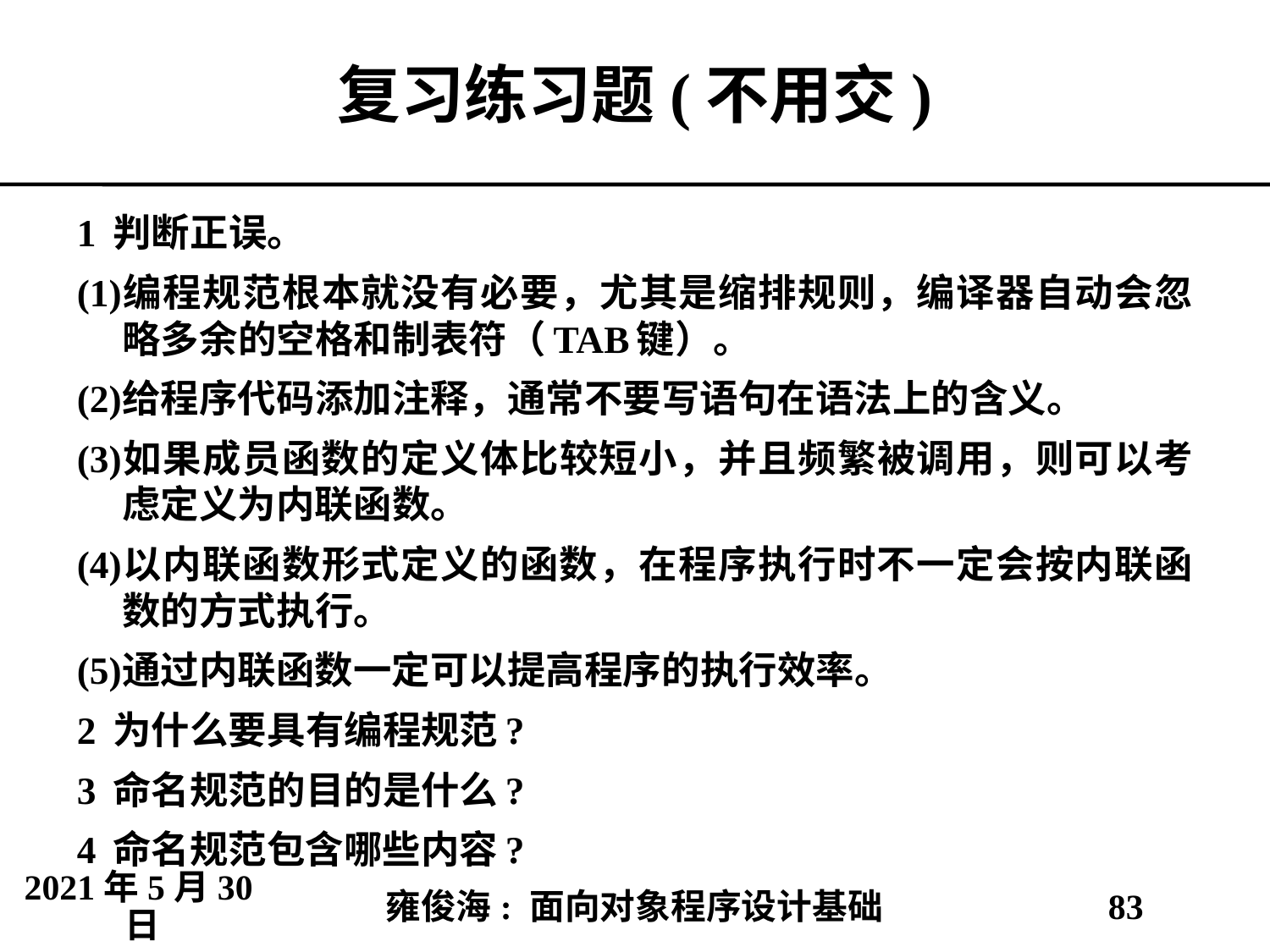

# 复习练习题(不用交)

1 判断正误。
(1)	编程规范根本就没有必要，尤其是缩排规则，编译器自动会忽略多余的空格和制表符（TAB键）。
(2)	给程序代码添加注释，通常不要写语句在语法上的含义。
(3)	如果成员函数的定义体比较短小，并且频繁被调用，则可以考虑定义为内联函数。
(4)	以内联函数形式定义的函数，在程序执行时不一定会按内联函数的方式执行。
(5)	通过内联函数一定可以提高程序的执行效率。
2 为什么要具有编程规范?
3 命名规范的目的是什么?
4 命名规范包含哪些内容?
2021年5月30日
雍俊海: 面向对象程序设计基础
83